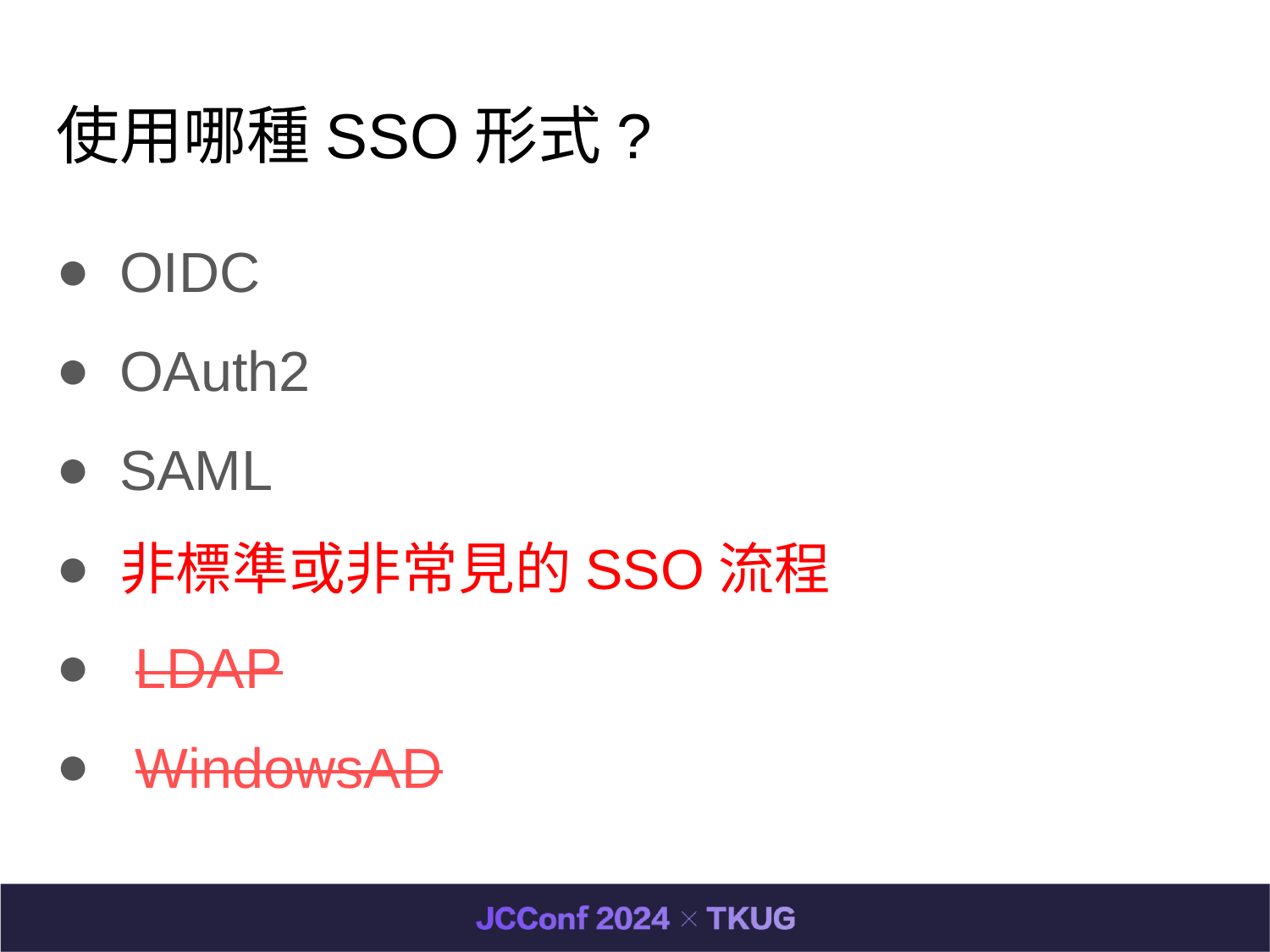

# 使用哪種SSO形式?
OIDC
OAuth2
SAML
非標準或非常見的SSO流程
 LDAP
 WindowsAD